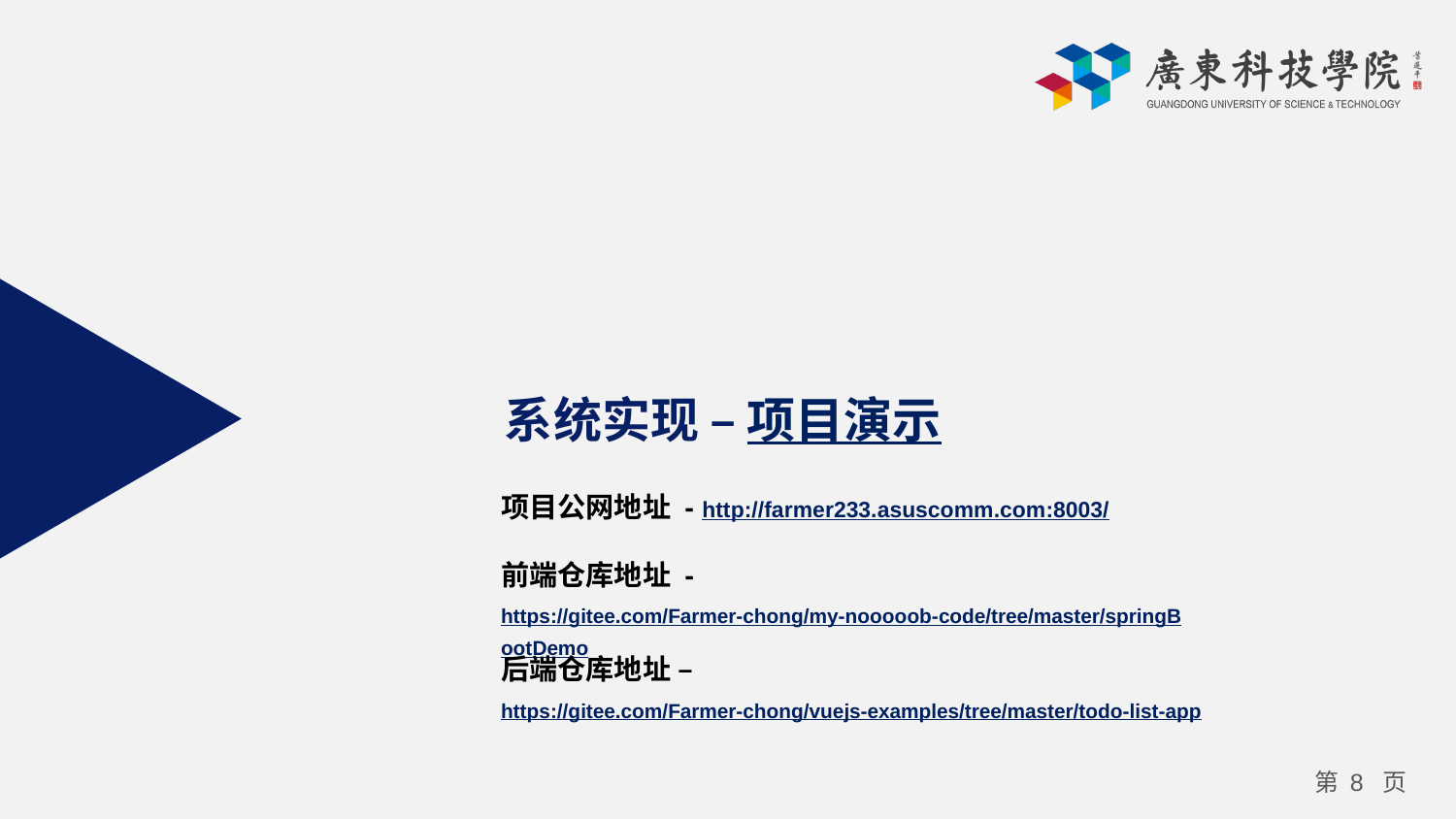

系统实现 – 项目演示
项目公网地址 - http://farmer233.asuscomm.com:8003/
前端仓库地址 - https://gitee.com/Farmer-chong/my-nooooob-code/tree/master/springBootDemo
后端仓库地址 – https://gitee.com/Farmer-chong/vuejs-examples/tree/master/todo-list-app